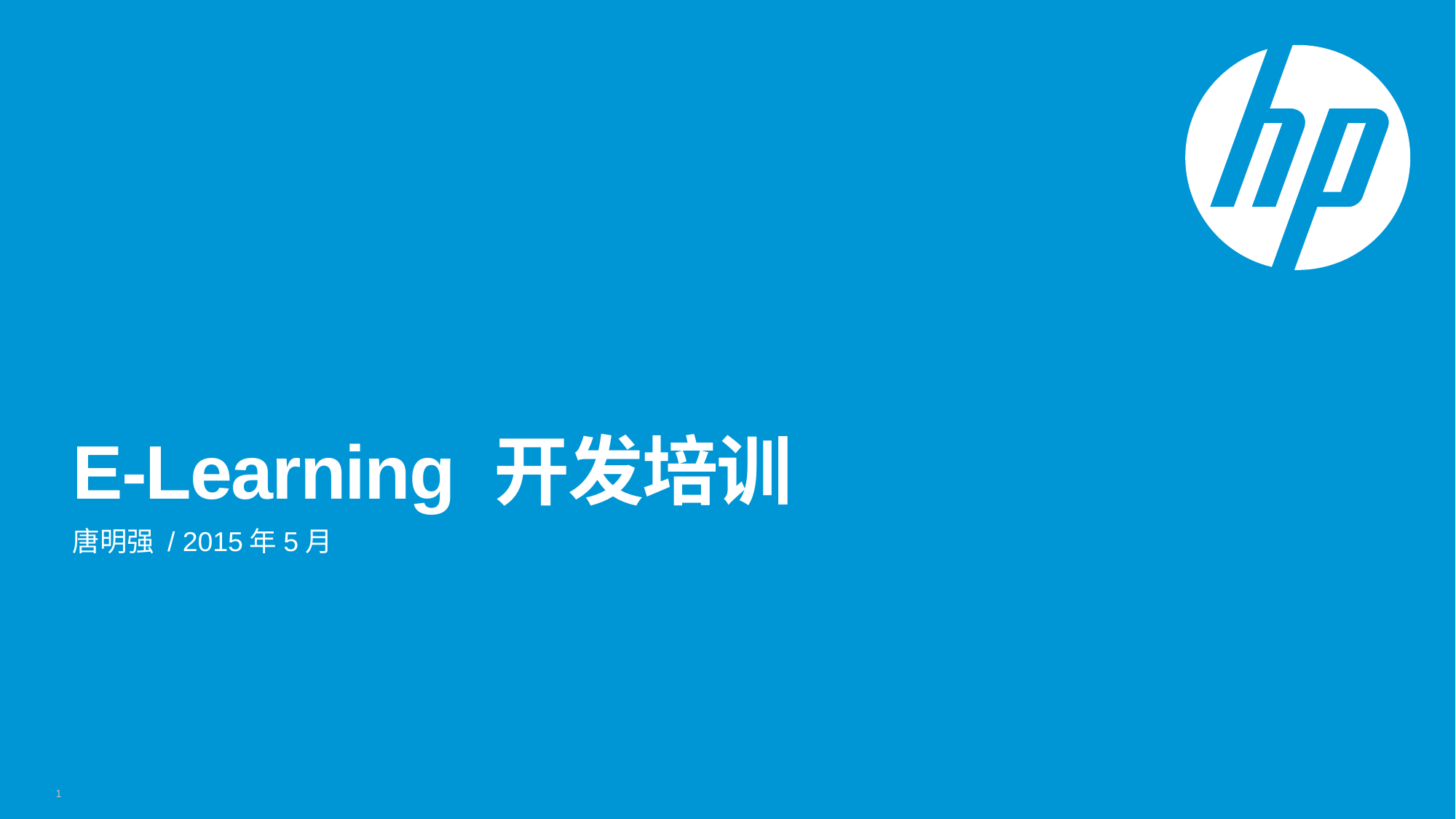

# E-Learning 开发培训
唐明强 / 2015年5月
1